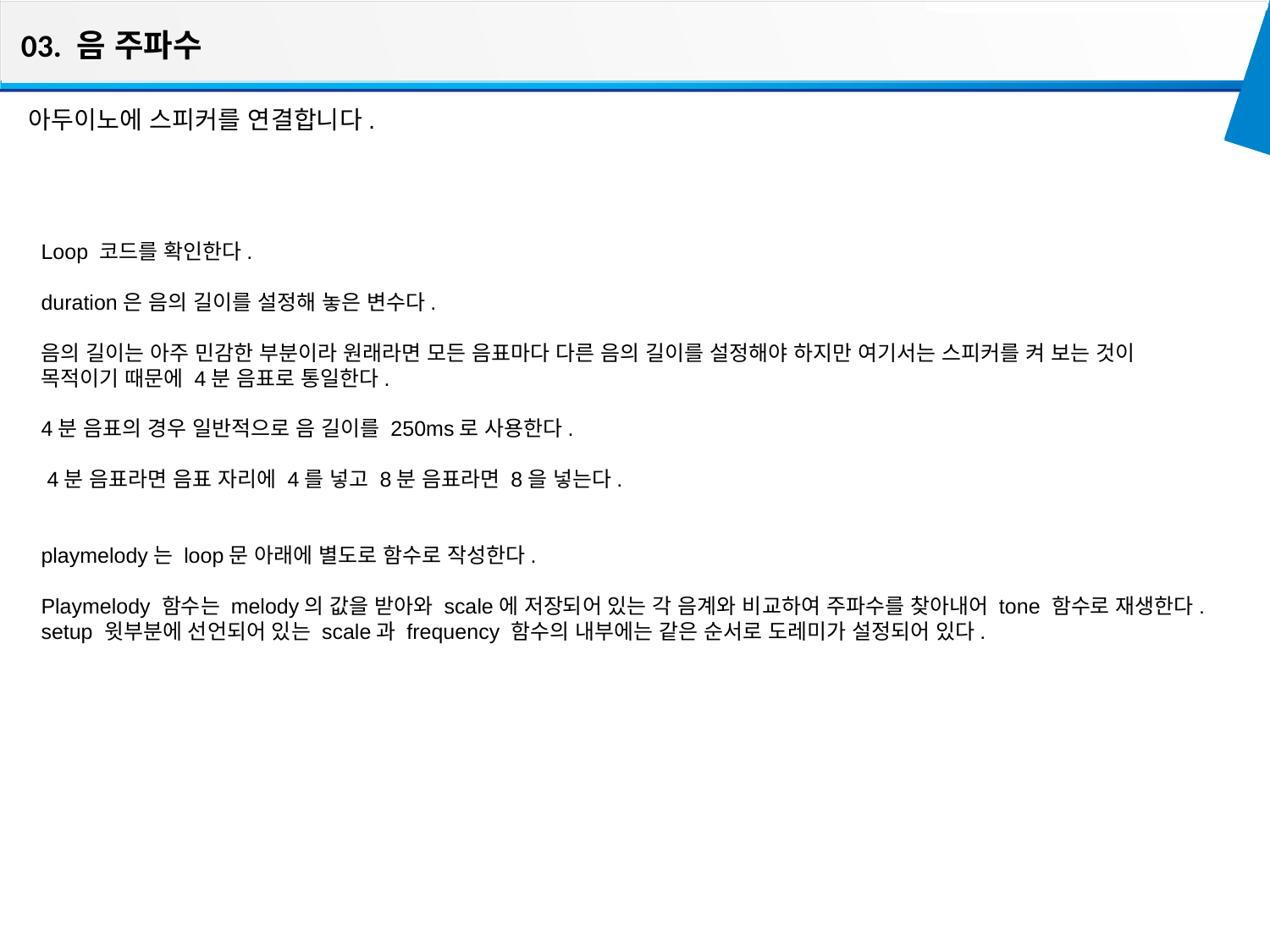

03. 음 주파수

아두이노에 스피커를 연결합니다.
Loop 코드를 확인한다.
duration은 음의 길이를 설정해 놓은 변수다.
음의 길이는 아주 민감한 부분이라 원래라면 모든 음표마다 다른 음의 길이를 설정해야 하지만 여기서는 스피커를 켜 보는 것이 목적이기 때문에 4분 음표로 통일한다.
4분 음표의 경우 일반적으로 음 길이를 250ms로 사용한다.
 4분 음표라면 음표 자리에 4를 넣고 8분 음표라면 8을 넣는다.

playmelody는 loop문 아래에 별도로 함수로 작성한다.
Playmelody 함수는 melody의 값을 받아와 scale에 저장되어 있는 각 음계와 비교하여 주파수를 찾아내어 tone 함수로 재생한다.
setup 윗부분에 선언되어 있는 scale과 frequency 함수의 내부에는 같은 순서로 도레미가 설정되어 있다.